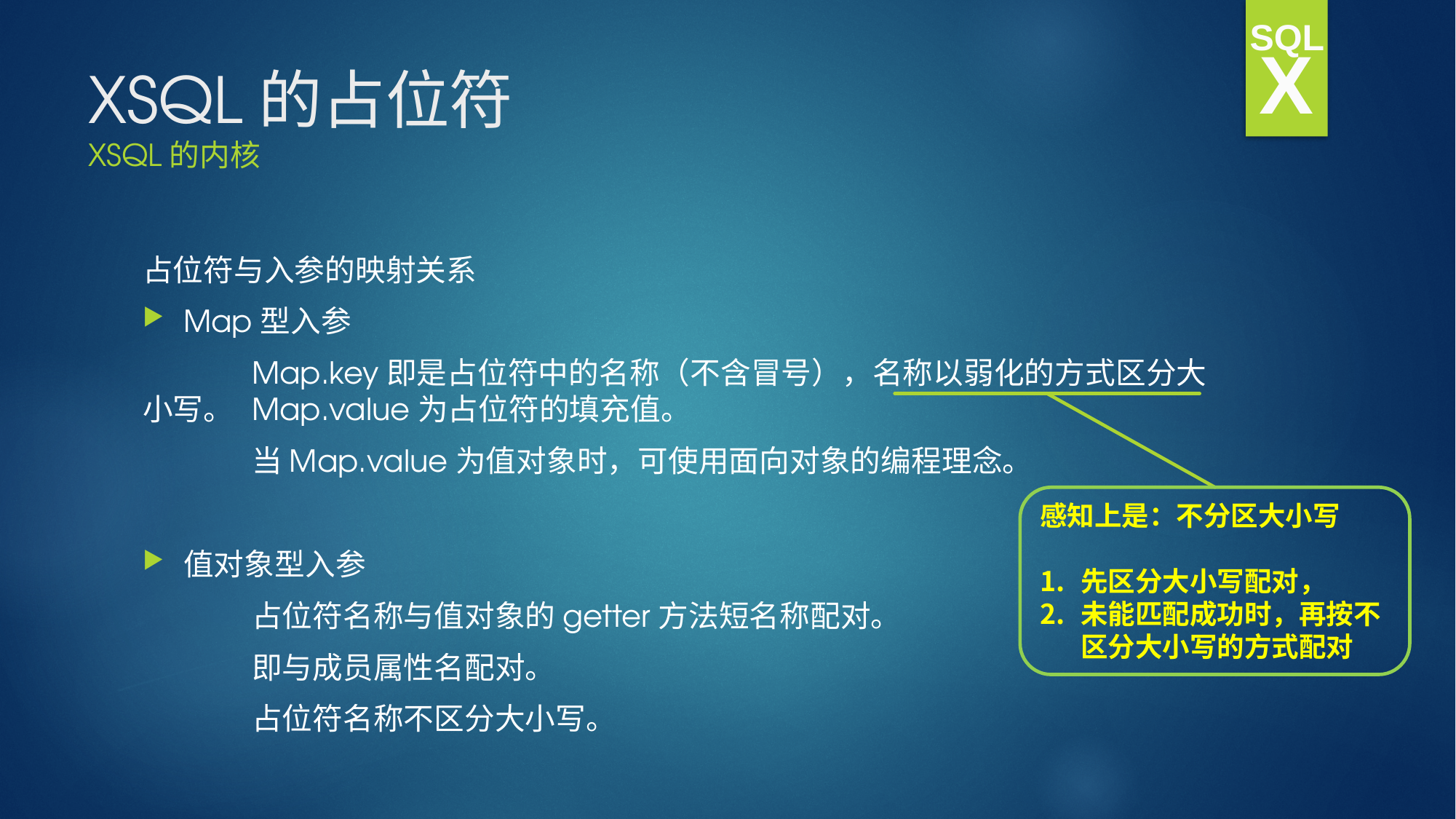

SQL
X
# XSQL的占位符 XSQL的内核
占位符与入参的映射关系
Map型入参
	Map.key即是占位符中的名称（不含冒号），名称以弱化的方式区分大小写。	Map.value为占位符的填充值。
	当Map.value为值对象时，可使用面向对象的编程理念。

值对象型入参
	占位符名称与值对象的getter方法短名称配对。
	即与成员属性名配对。
	占位符名称不区分大小写。

感知上是：不分区大小写

先区分大小写配对，
未能匹配成功时，再按不区分大小写的方式配对